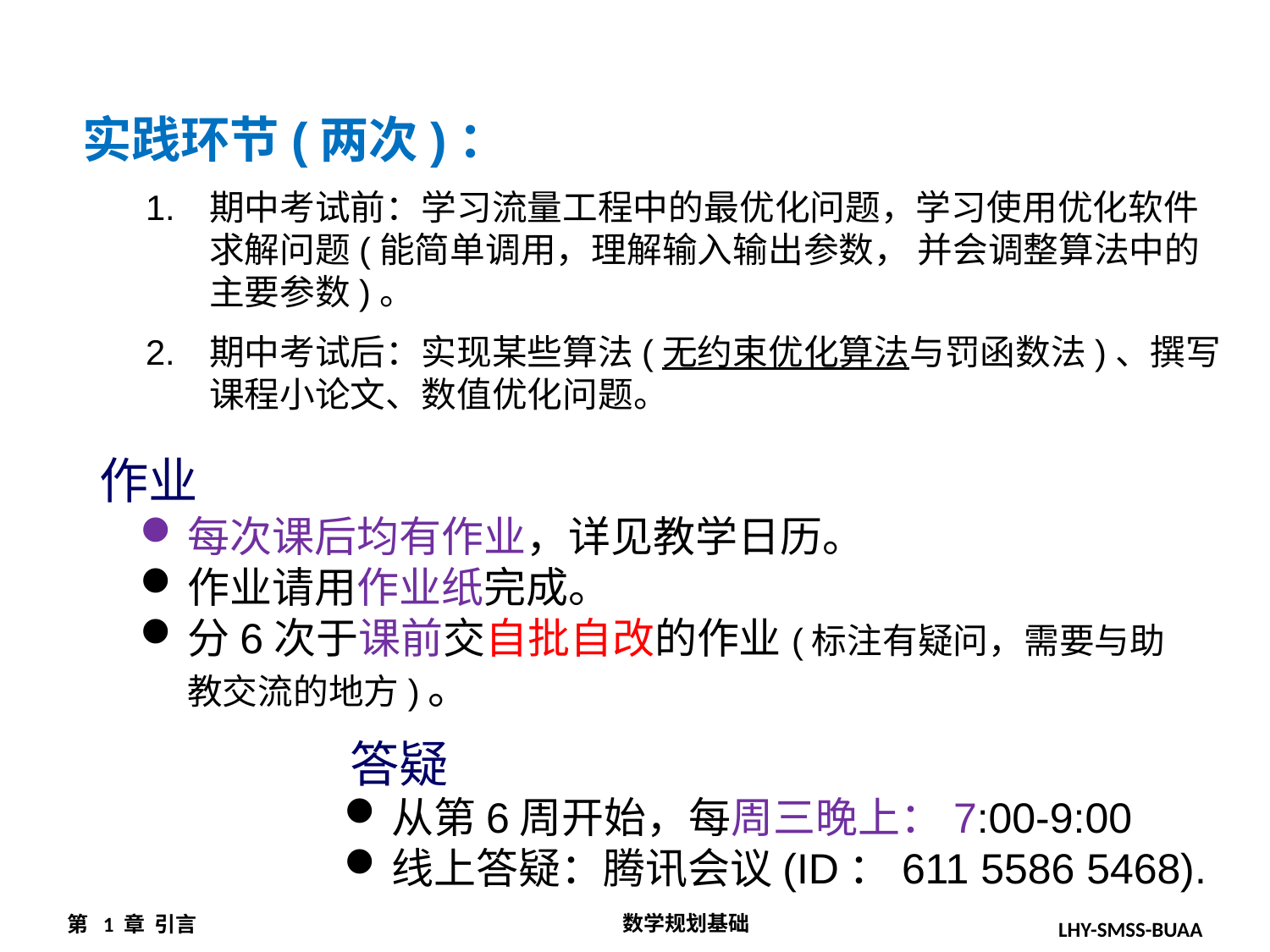

实践环节(两次)：
期中考试前：学习流量工程中的最优化问题，学习使用优化软件求解问题(能简单调用，理解输入输出参数， 并会调整算法中的主要参数)。
期中考试后：实现某些算法(无约束优化算法与罚函数法)、撰写课程小论文、数值优化问题。
作业
每次课后均有作业，详见教学日历。
作业请用作业纸完成。
分6次于课前交自批自改的作业(标注有疑问，需要与助教交流的地方)。
答疑
从第6周开始，每周三晚上：7:00-9:00
线上答疑：腾讯会议(ID：611 5586 5468).